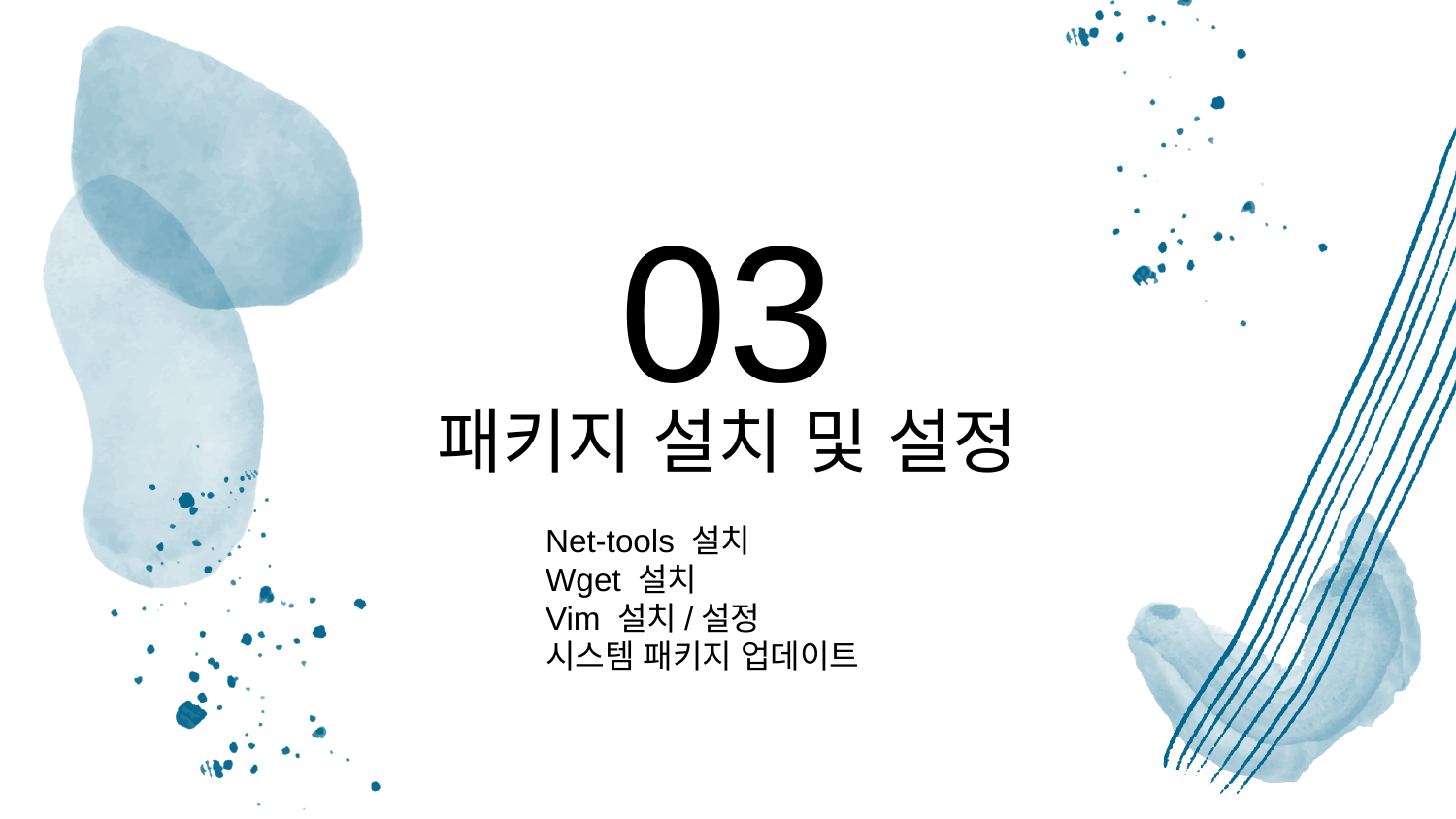

03
# 패키지 설치 및 설정
Net-tools 설치
Wget 설치
Vim 설치/설정
시스템 패키지 업데이트